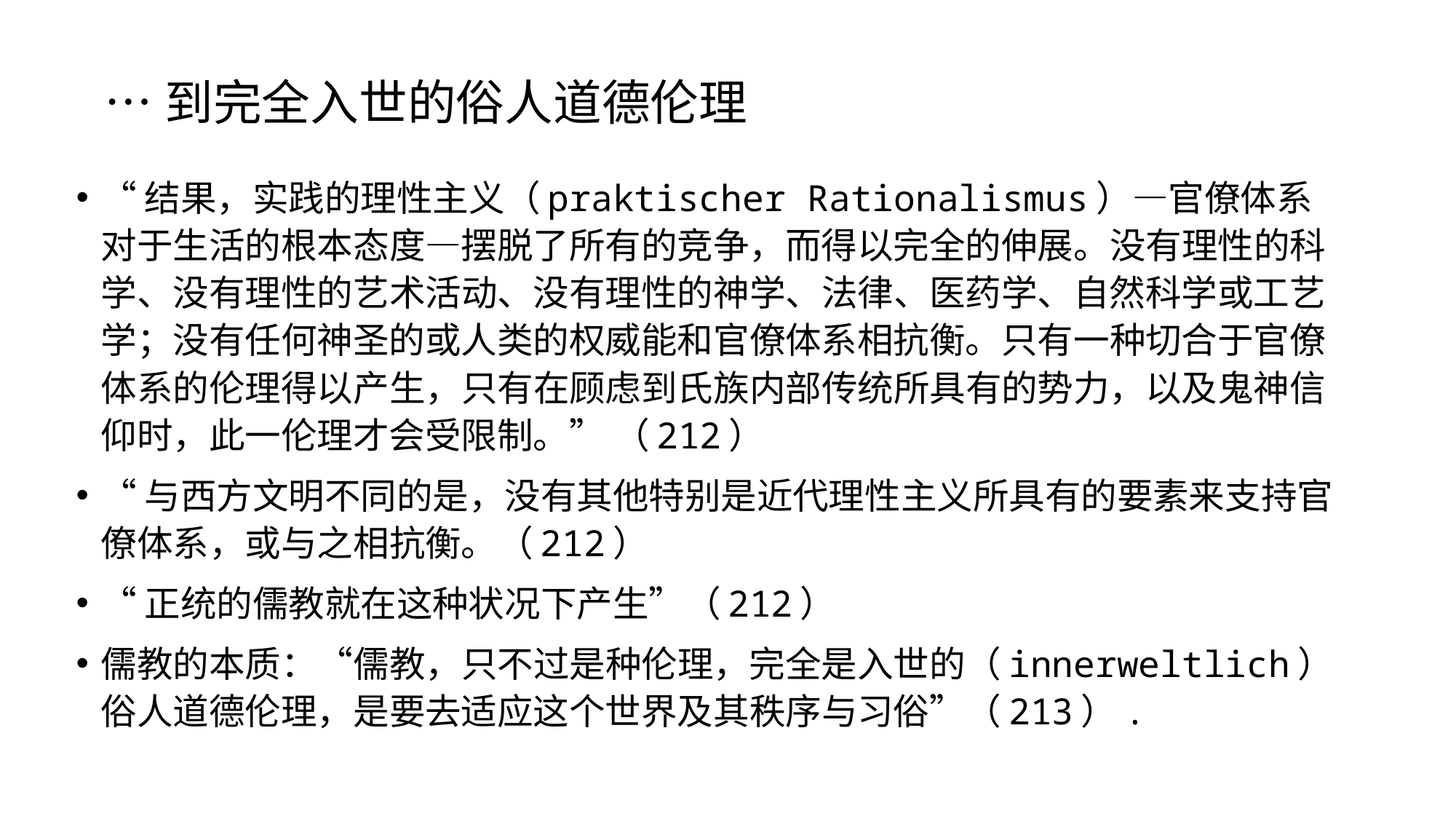

# …到完全入世的俗人道德伦理
“结果，实践的理性主义（praktischer Rationalismus）—官僚体系对于生活的根本态度—摆脱了所有的竞争，而得以完全的伸展。没有理性的科学、没有理性的艺术活动、没有理性的神学、法律、医药学、自然科学或工艺学；没有任何神圣的或人类的权威能和官僚体系相抗衡。只有一种切合于官僚体系的伦理得以产生，只有在顾虑到氏族内部传统所具有的势力，以及鬼神信仰时，此一伦理才会受限制。” （212）
“与西方文明不同的是，没有其他特别是近代理性主义所具有的要素来支持官僚体系，或与之相抗衡。（212）
“正统的儒教就在这种状况下产生”（212）
儒教的本质：“儒教，只不过是种伦理，完全是入世的（innerweltlich）俗人道德伦理，是要去适应这个世界及其秩序与习俗”（213）.